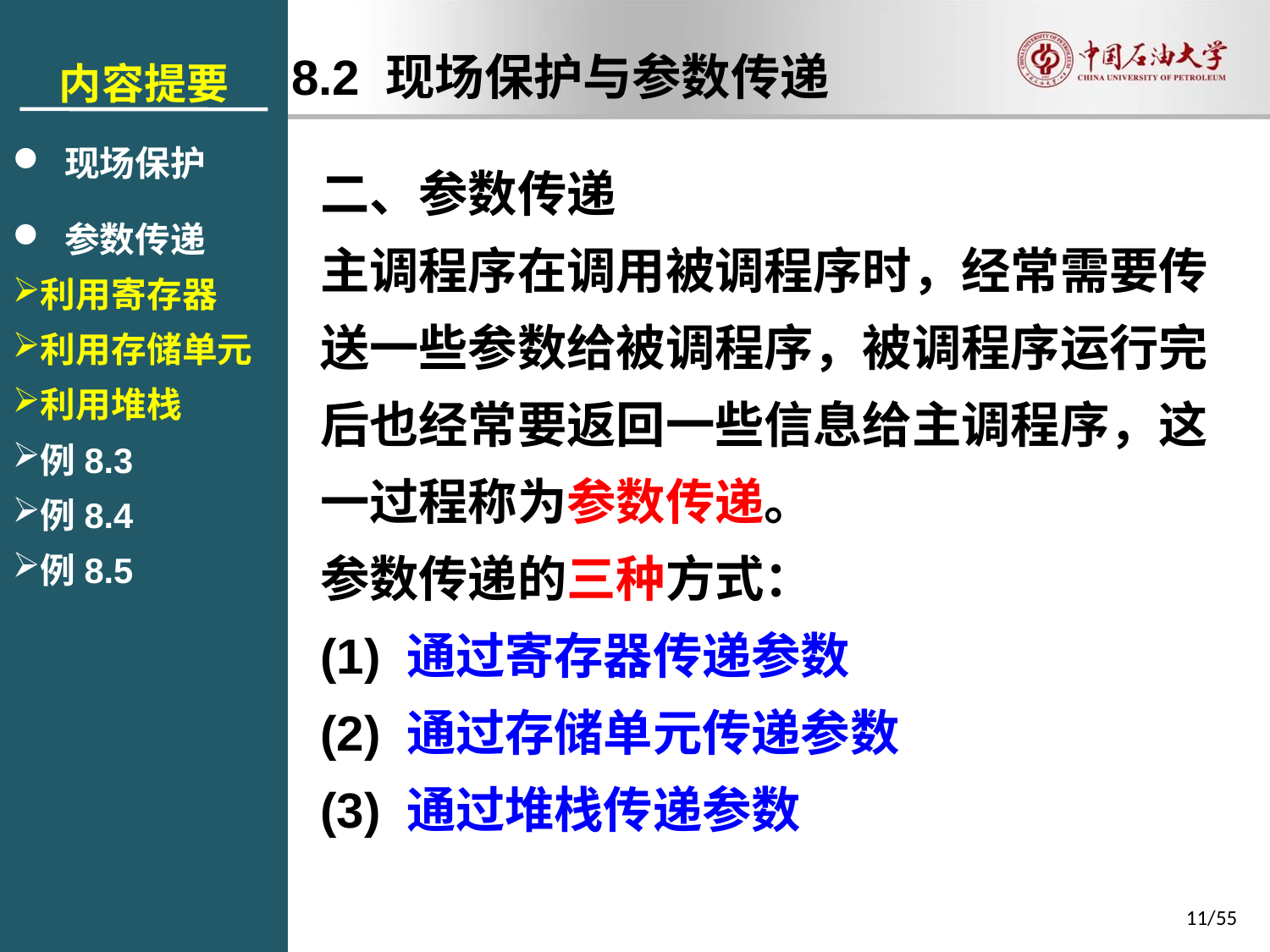

内容提要
 现场保护
 参数传递
利用寄存器
利用存储单元
利用堆栈
例8.3
例8.4
例8.5
8.2 现场保护与参数传递
二、参数传递
主调程序在调用被调程序时，经常需要传送一些参数给被调程序，被调程序运行完后也经常要返回一些信息给主调程序，这一过程称为参数传递。
参数传递的三种方式：
(1) 通过寄存器传递参数
(2) 通过存储单元传递参数
(3) 通过堆栈传递参数
11/55